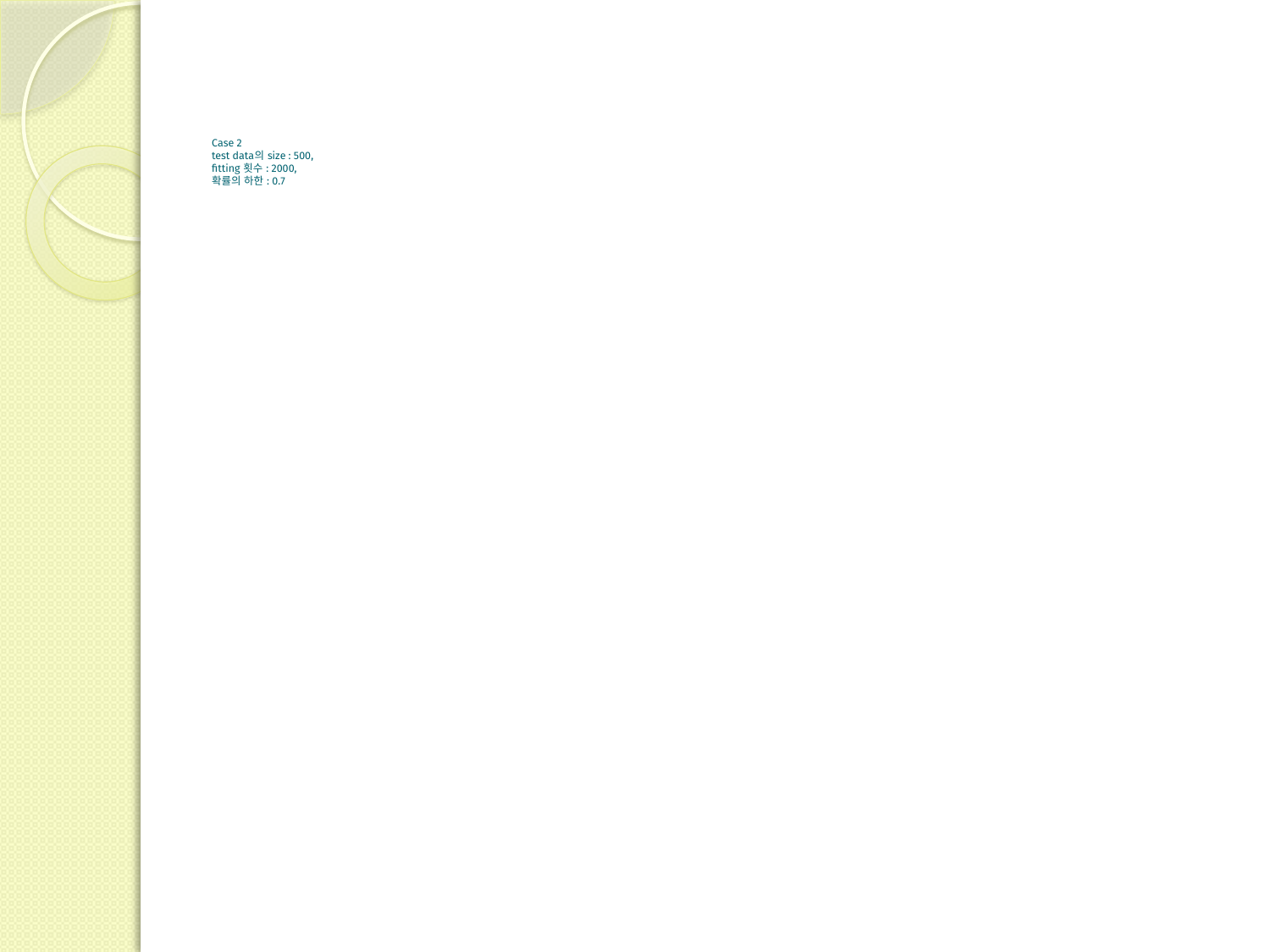

# Case 2 test data의 size : 500, fitting 횟수 : 2000, 확률의 하한 : 0.7